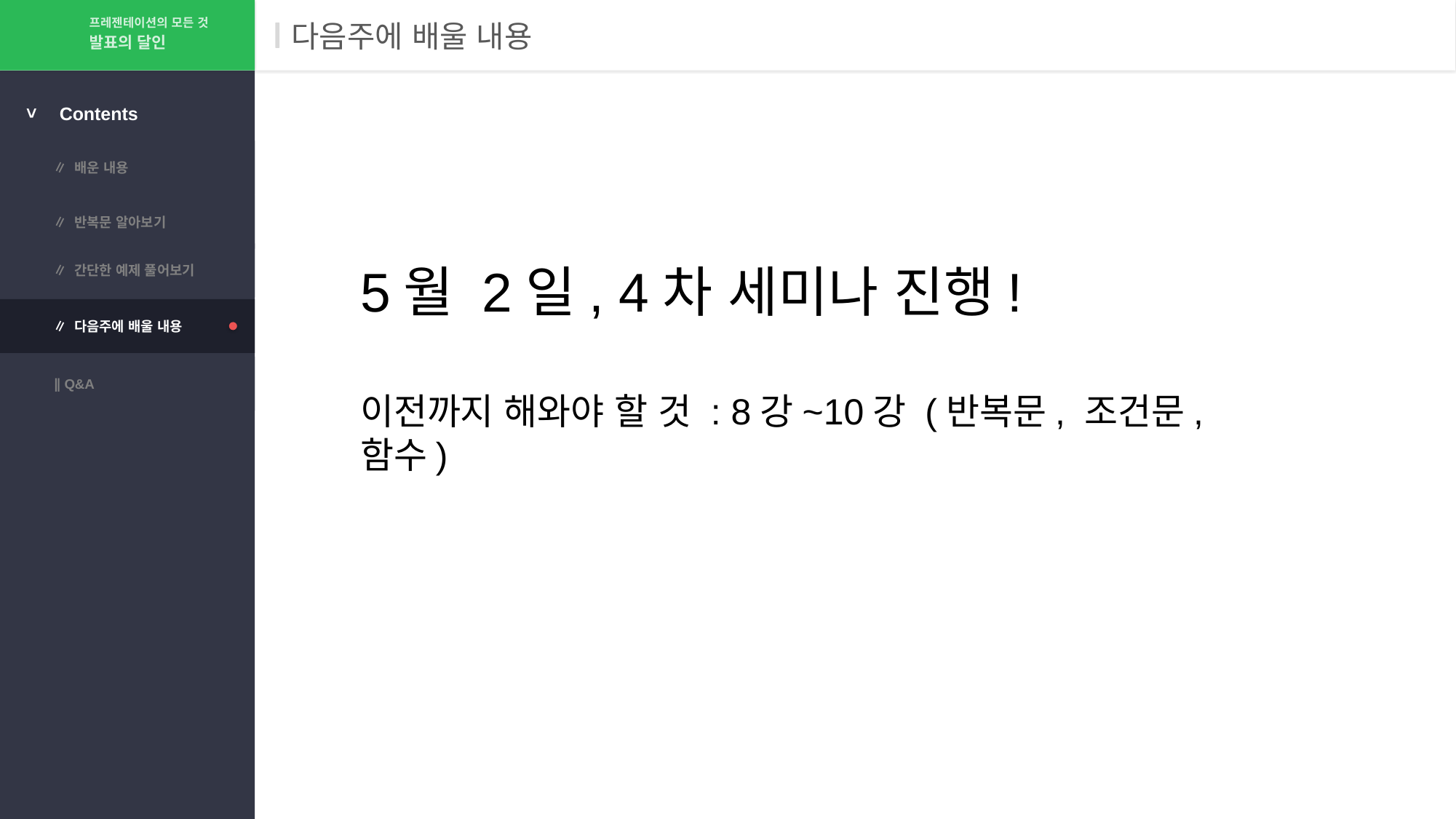

프레젠테이션의 모든 것
# 다음주에 배울 내용
발표의 달인
>
Contents
∥ 배운 내용
∥ 반복문 알아보기
∥ 간단한 예제 풀어보기
5월 2일, 4차 세미나 진행!

이전까지 해와야 할 것 : 8강~10강 (반복문, 조건문, 함수)
∥ 다음주에 배울 내용

∥ Q&A